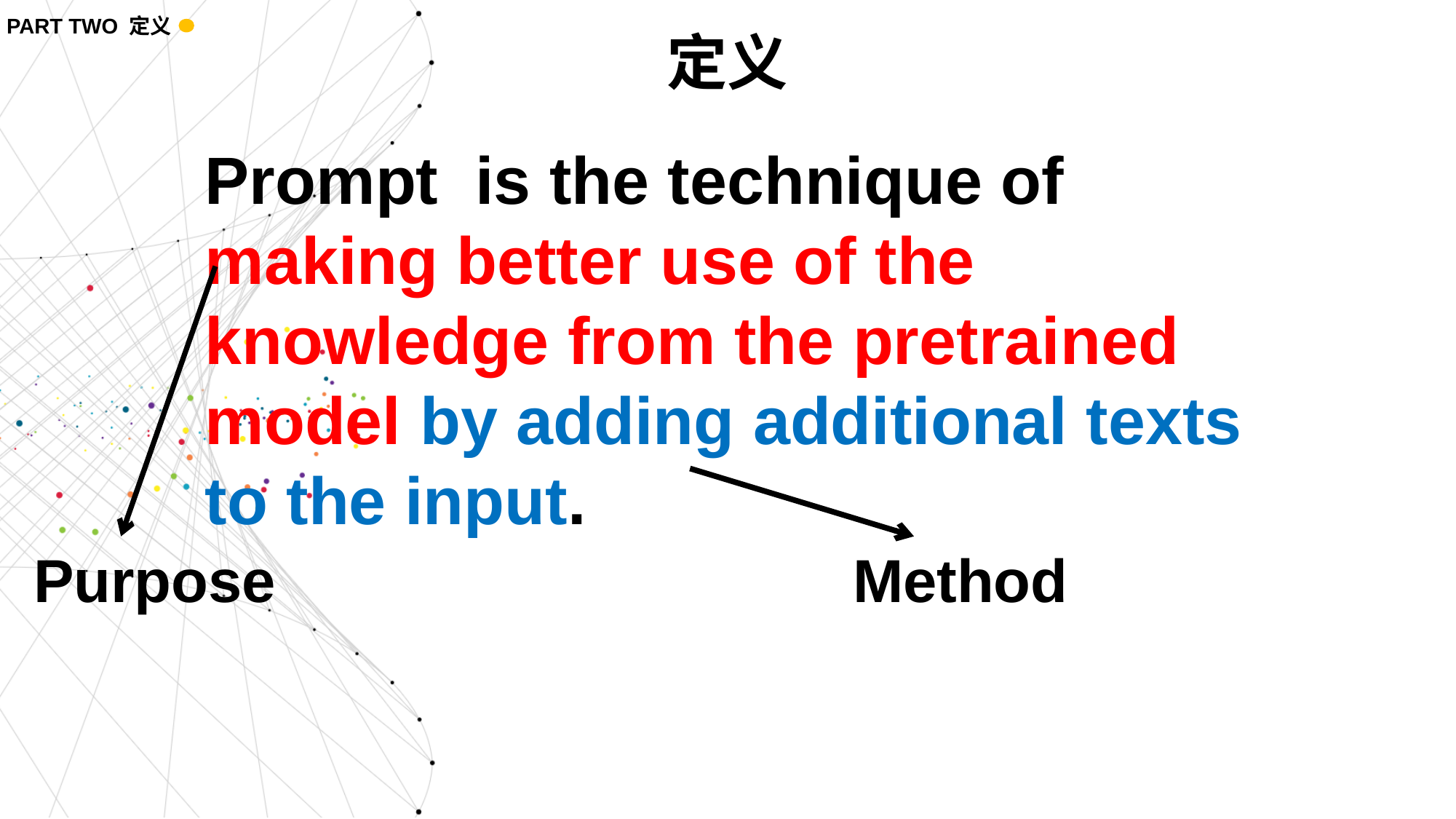

PART TWO 定义
定义

Prompt  is the technique of making better use of the knowledge from the pretrained model by adding additional texts to the input.
Purpose
Method